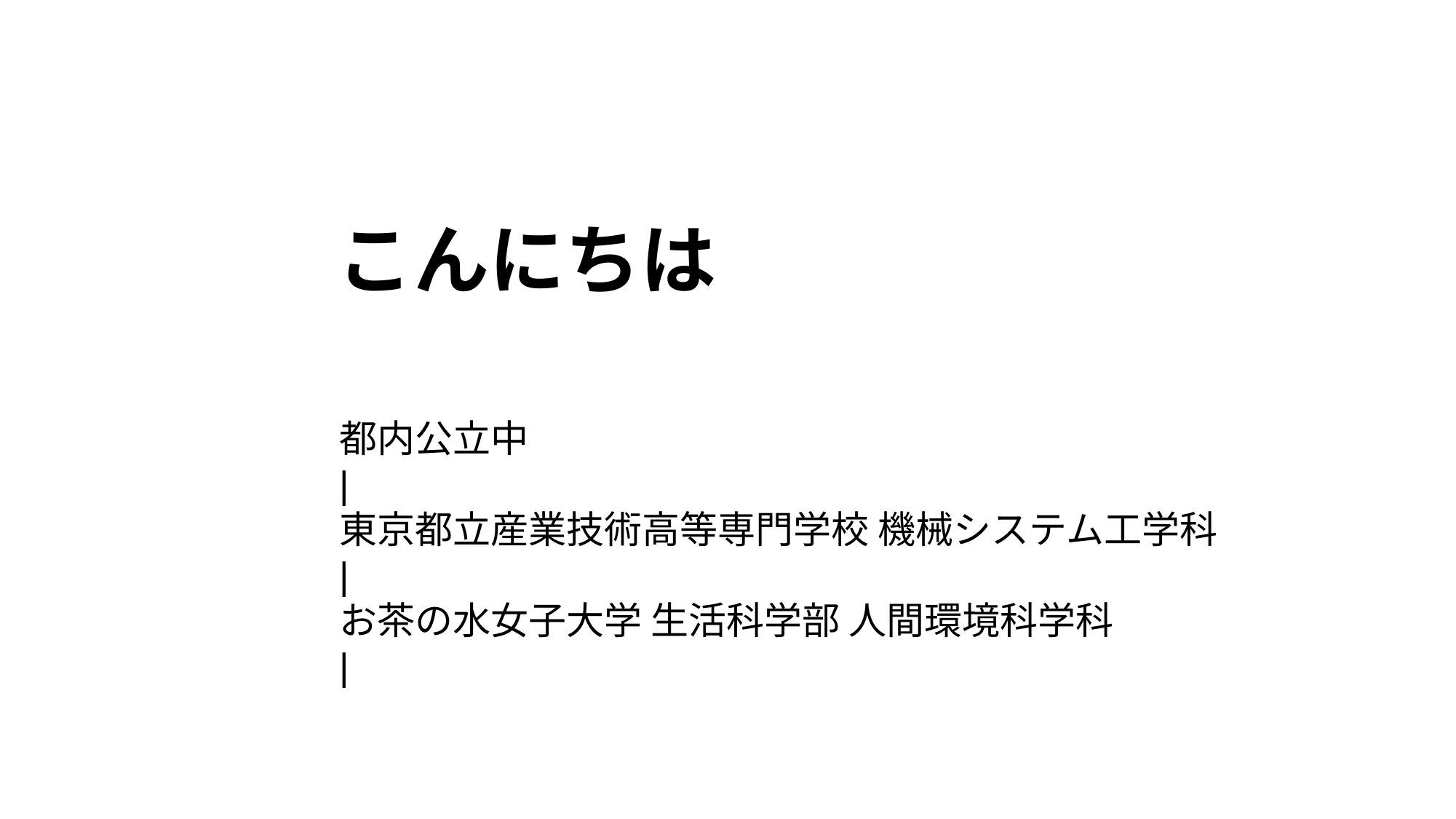

こんにちは
都内公立中
|
東京都立産業技術高等専門学校 機械システム工学科
|
お茶の水女子大学 生活科学部 人間環境科学科
|